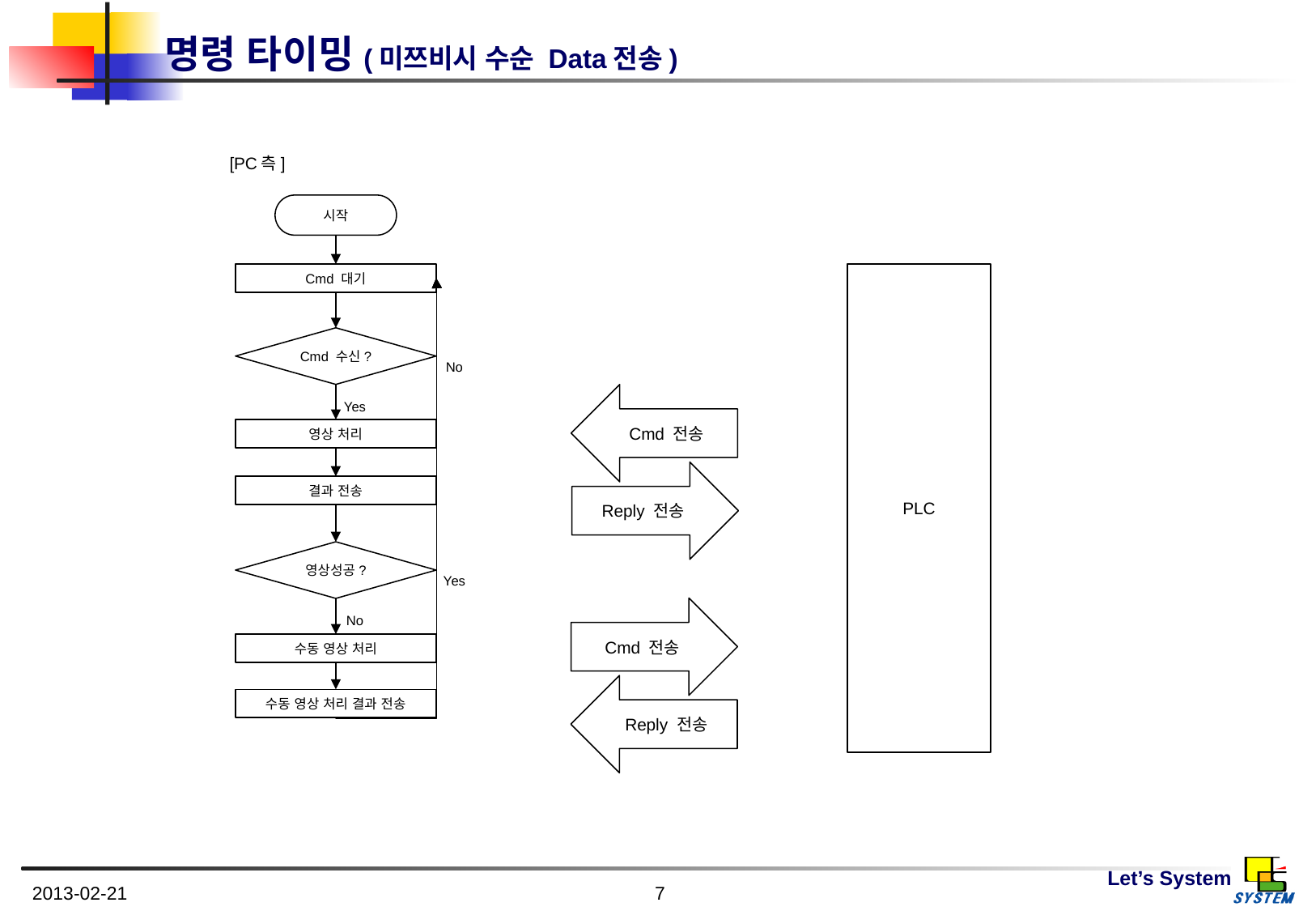

# 명령 타이밍(미쯔비시 수순 Data전송)
[PC측]
시작
Cmd 대기
PLC
Cmd 수신?
No
Cmd 전송
Yes
영상 처리
Reply 전송
결과 전송
영상성공?
Yes
Cmd 전송
No
수동 영상 처리
Reply 전송
수동 영상 처리 결과 전송
2013-02-21
7